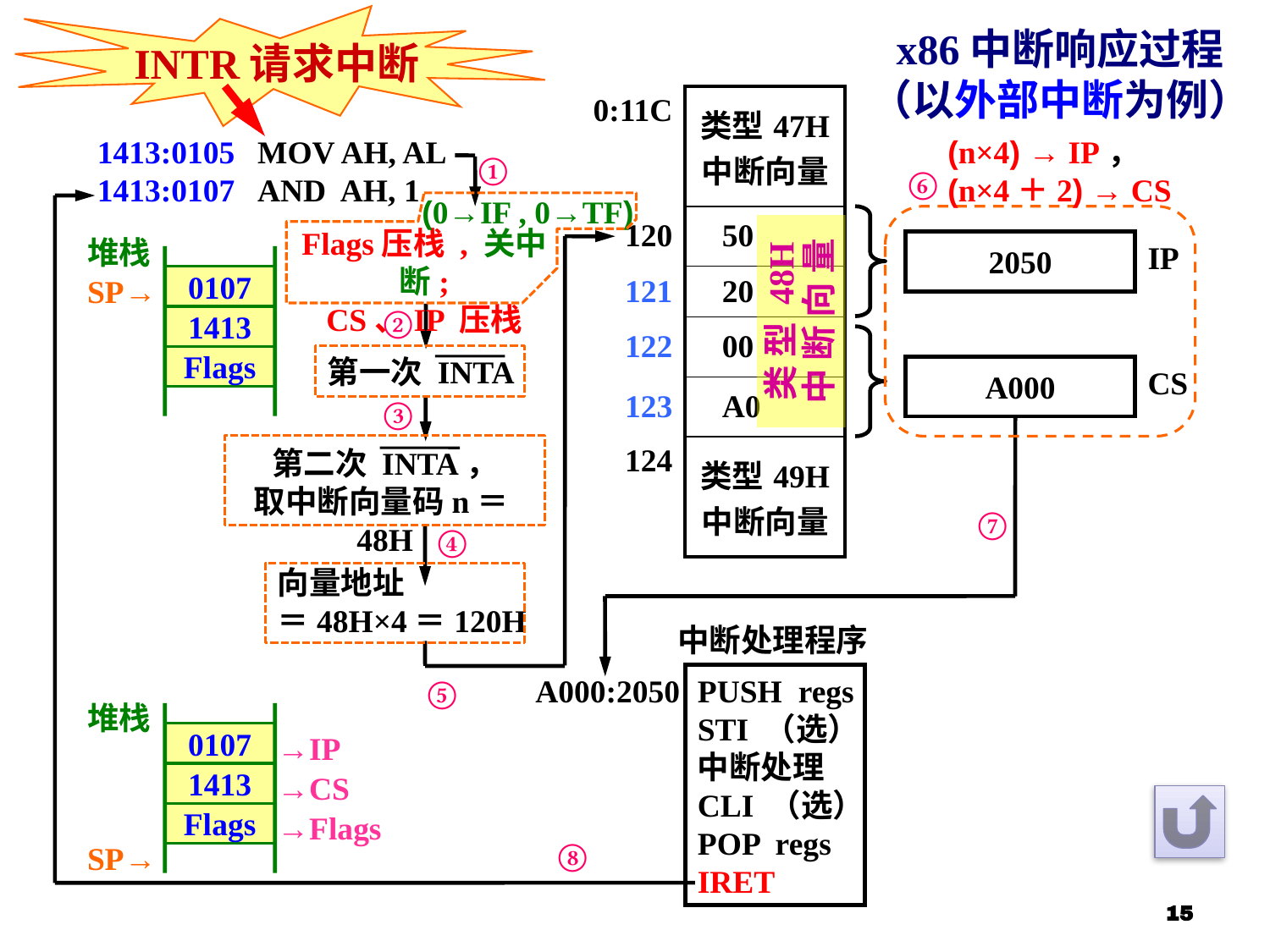

INTR请求中断
x86中断响应过程
（以外部中断为例）

| 0:11C | 类型47H 中断向量 |
| --- | --- |
| 120 | 50 |
| 121 | 20 |
| 122 | 00 |
| 123 | A0 |
| 124 | 类型49H 中断向量 |
(n×4) → IP，
(n×4＋2) → CS
1413:0105
1413:0107
MOV AH, AL
AND  AH, 1
①

⑥

(0→IF , 0→TF)

Flags压栈 , 关中断;
CS、IP 压栈
堆栈
2050
IP

SP→
0107
类 型 48H
中 断 向 量
②

1413

Flags
第一次 INTA

A000
CS
③

第二次 INTA，
取中断向量码n＝48H

⑦
④

向量地址
＝48H×4＝120H

中断处理程序

PUSH  regs
STI （选）
中断处理
CLI （选）
POP  regs
IRET
A000:2050
⑤

堆栈

→IP
0107
→CS
1413

→Flags
Flags
⑧
SP→

15